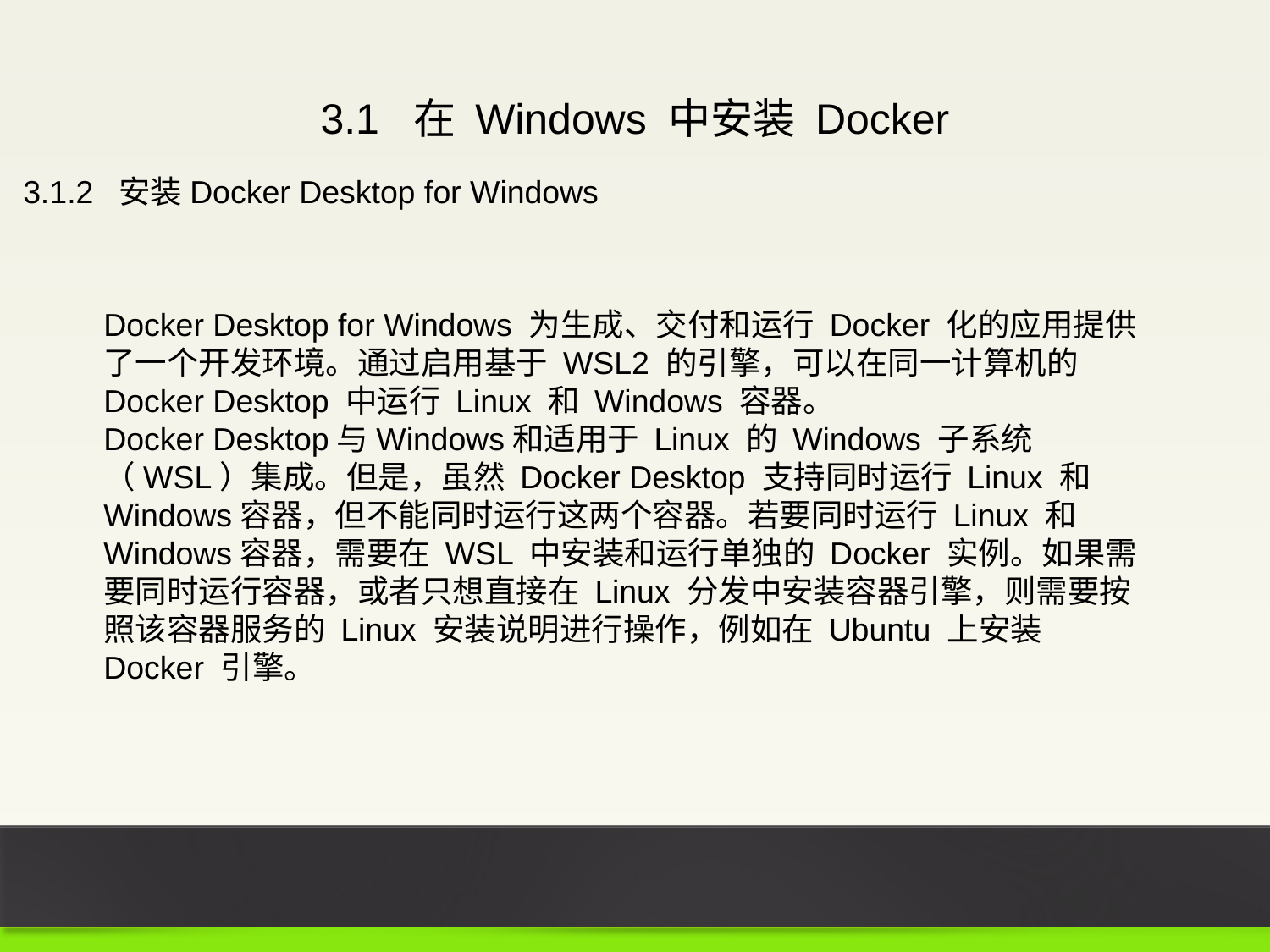

3.1  在 Windows 中安装 Docker
3.1.2  安装Docker Desktop for Windows
Docker Desktop for Windows 为生成、交付和运行 Docker 化的应用提供了一个开发环境。通过启用基于 WSL2 的引擎，可以在同一计算机的 Docker Desktop 中运行 Linux 和 Windows 容器。
Docker Desktop与Windows和适用于 Linux 的 Windows 子系统（WSL）集成。但是，虽然 Docker Desktop 支持同时运行 Linux 和Windows容器，但不能同时运行这两个容器。若要同时运行 Linux 和Windows容器，需要在 WSL 中安装和运行单独的 Docker 实例。如果需要同时运行容器，或者只想直接在 Linux 分发中安装容器引擎，则需要按照该容器服务的 Linux 安装说明进行操作，例如在 Ubuntu 上安装 Docker 引擎。